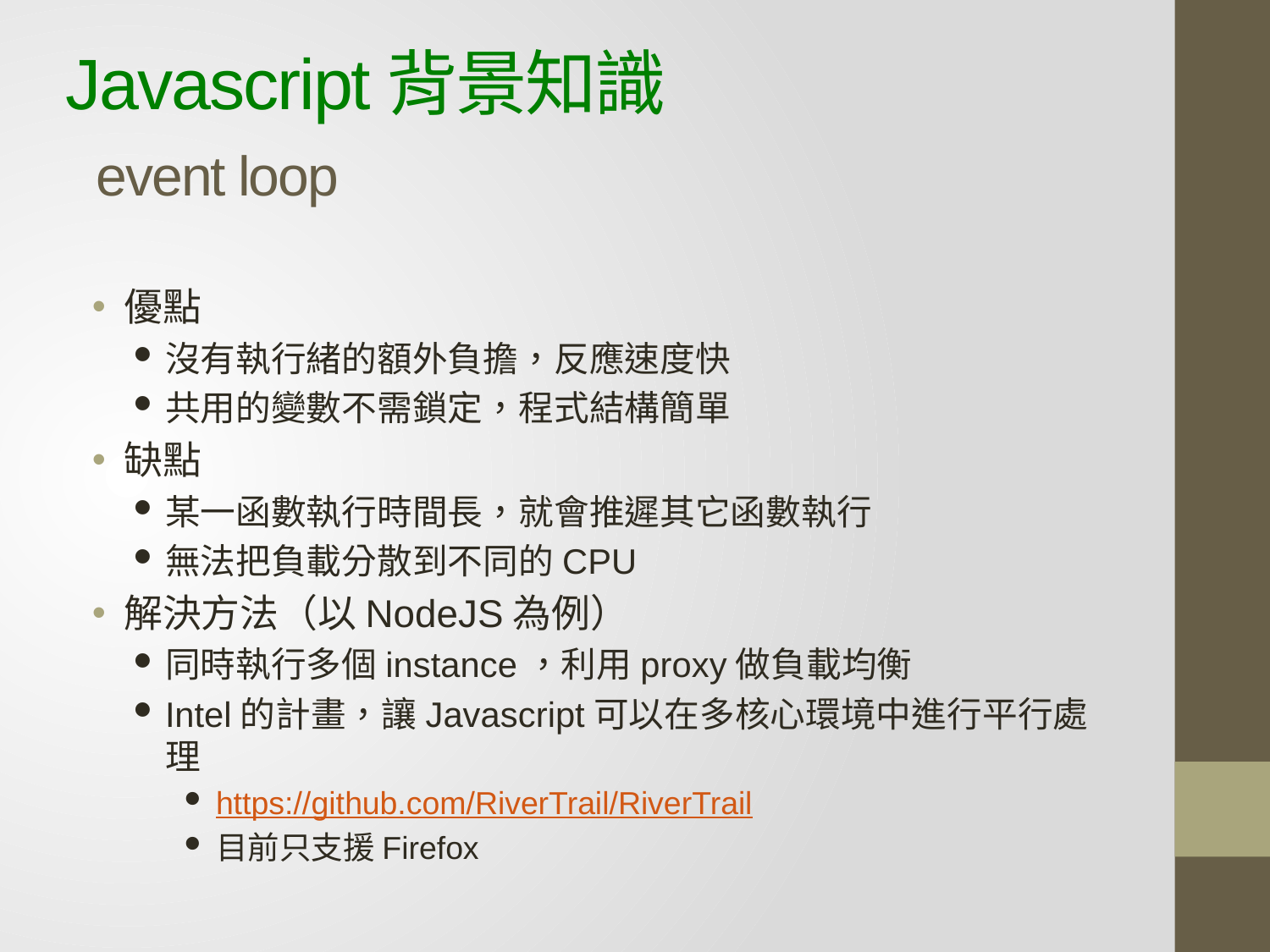

# Javascript背景知識 event loop

優點
沒有執行緒的額外負擔，反應速度快
共用的變數不需鎖定，程式結構簡單
缺點
某一函數執行時間長，就會推遲其它函數執行
無法把負載分散到不同的CPU
解決方法（以NodeJS為例）
同時執行多個instance，利用proxy做負載均衡
Intel的計畫，讓Javascript可以在多核心環境中進行平行處理
https://github.com/RiverTrail/RiverTrail
目前只支援Firefox